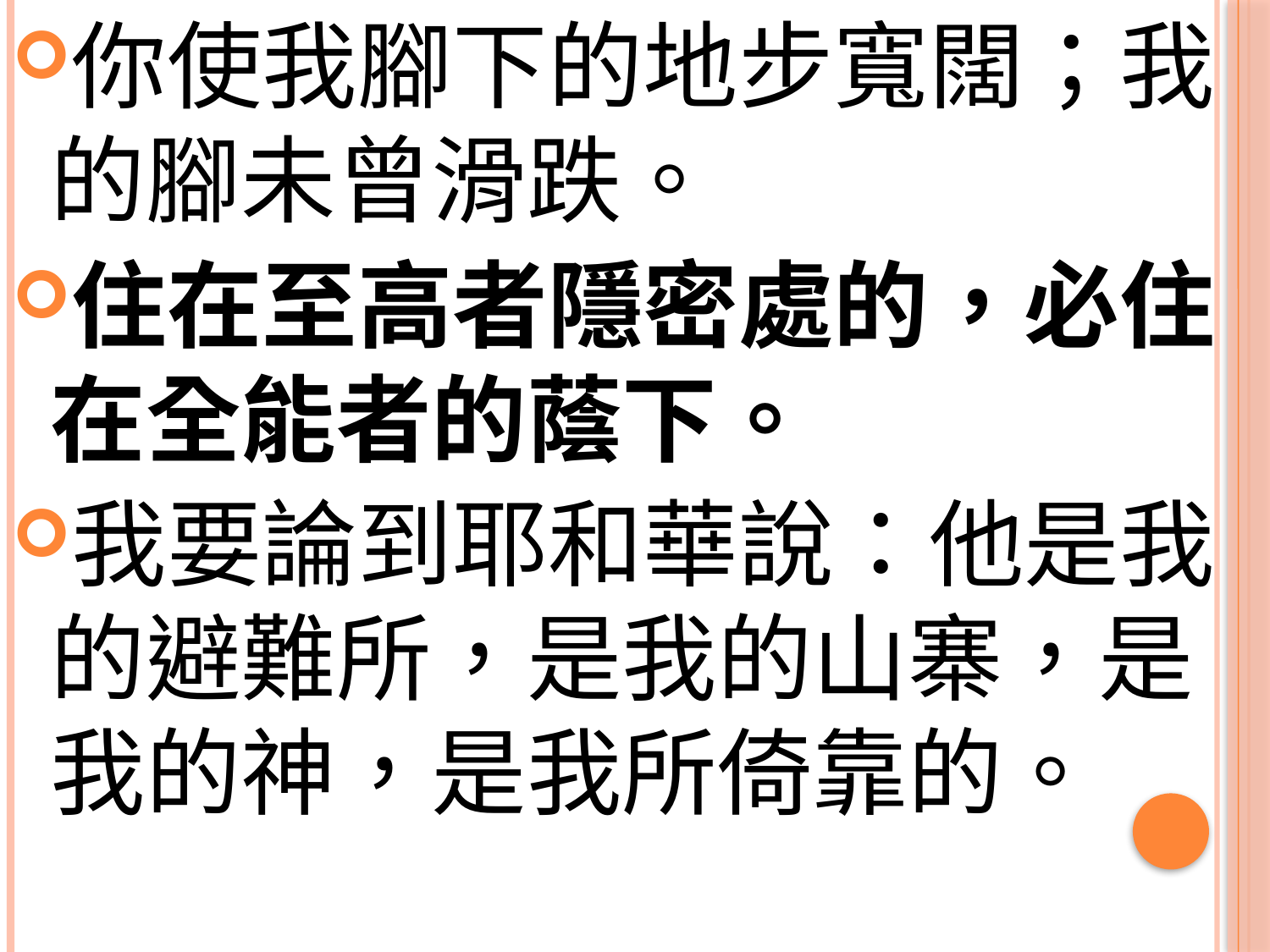

你使我腳下的地步寬闊；我的腳未曾滑跌。
住在至高者隱密處的，必住在全能者的蔭下。
我要論到耶和華說：他是我的避難所，是我的山寨，是我的神，是我所倚靠的。